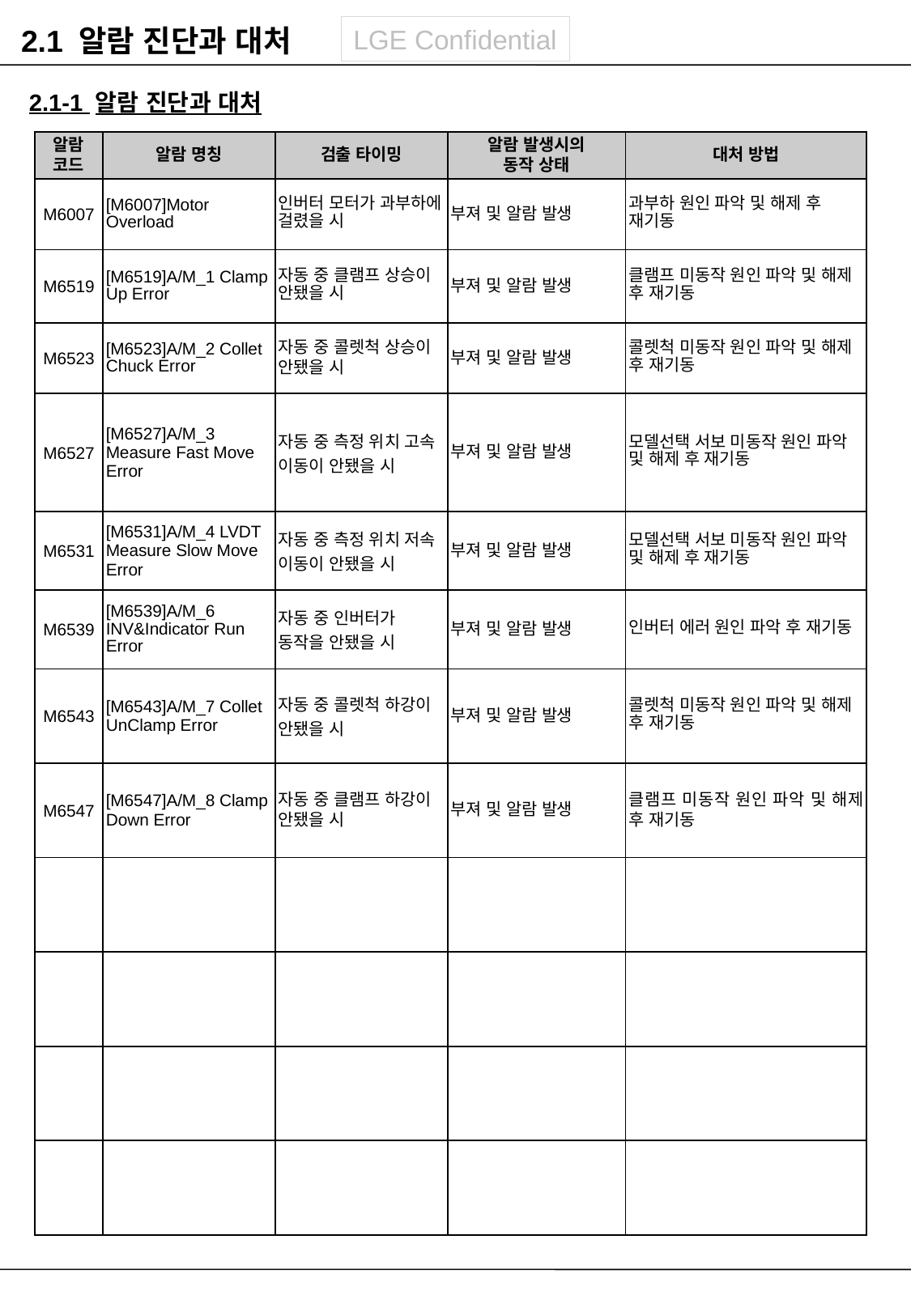

2.1 알람 진단과 대처
2.1-1 알람 진단과 대처
| 알람 코드 | 알람 명칭 | 검출 타이밍 | 알람 발생시의 동작 상태 | 대처 방법 |
| --- | --- | --- | --- | --- |
| M6007 | [M6007]Motor Overload | 인버터 모터가 과부하에 걸렸을 시 | 부져 및 알람 발생 | 과부하 원인 파악 및 해제 후 재기동 |
| M6519 | [M6519]A/M\_1 Clamp Up Error | 자동 중 클램프 상승이 안됐을 시 | 부져 및 알람 발생 | 클램프 미동작 원인 파악 및 해제 후 재기동 |
| M6523 | [M6523]A/M\_2 Collet Chuck Error | 자동 중 콜렛척 상승이 안됐을 시 | 부져 및 알람 발생 | 콜렛척 미동작 원인 파악 및 해제 후 재기동 |
| M6527 | [M6527]A/M\_3 Measure Fast Move Error | 자동 중 측정 위치 고속 이동이 안됐을 시 | 부져 및 알람 발생 | 모델선택 서보 미동작 원인 파악 및 해제 후 재기동 |
| M6531 | [M6531]A/M\_4 LVDT Measure Slow Move Error | 자동 중 측정 위치 저속 이동이 안됐을 시 | 부져 및 알람 발생 | 모델선택 서보 미동작 원인 파악 및 해제 후 재기동 |
| M6539 | [M6539]A/M\_6 INV&Indicator Run Error | 자동 중 인버터가 동작을 안됐을 시 | 부져 및 알람 발생 | 인버터 에러 원인 파악 후 재기동 |
| M6543 | [M6543]A/M\_7 Collet UnClamp Error | 자동 중 콜렛척 하강이 안됐을 시 | 부져 및 알람 발생 | 콜렛척 미동작 원인 파악 및 해제 후 재기동 |
| M6547 | [M6547]A/M\_8 Clamp Down Error | 자동 중 클램프 하강이 안됐을 시 | 부져 및 알람 발생 | 클램프 미동작 원인 파악 및 해제 후 재기동 |
|  |  |  |  |  |
|  |  |  |  |  |
|  |  |  |  |  |
|  |  |  |  |  |